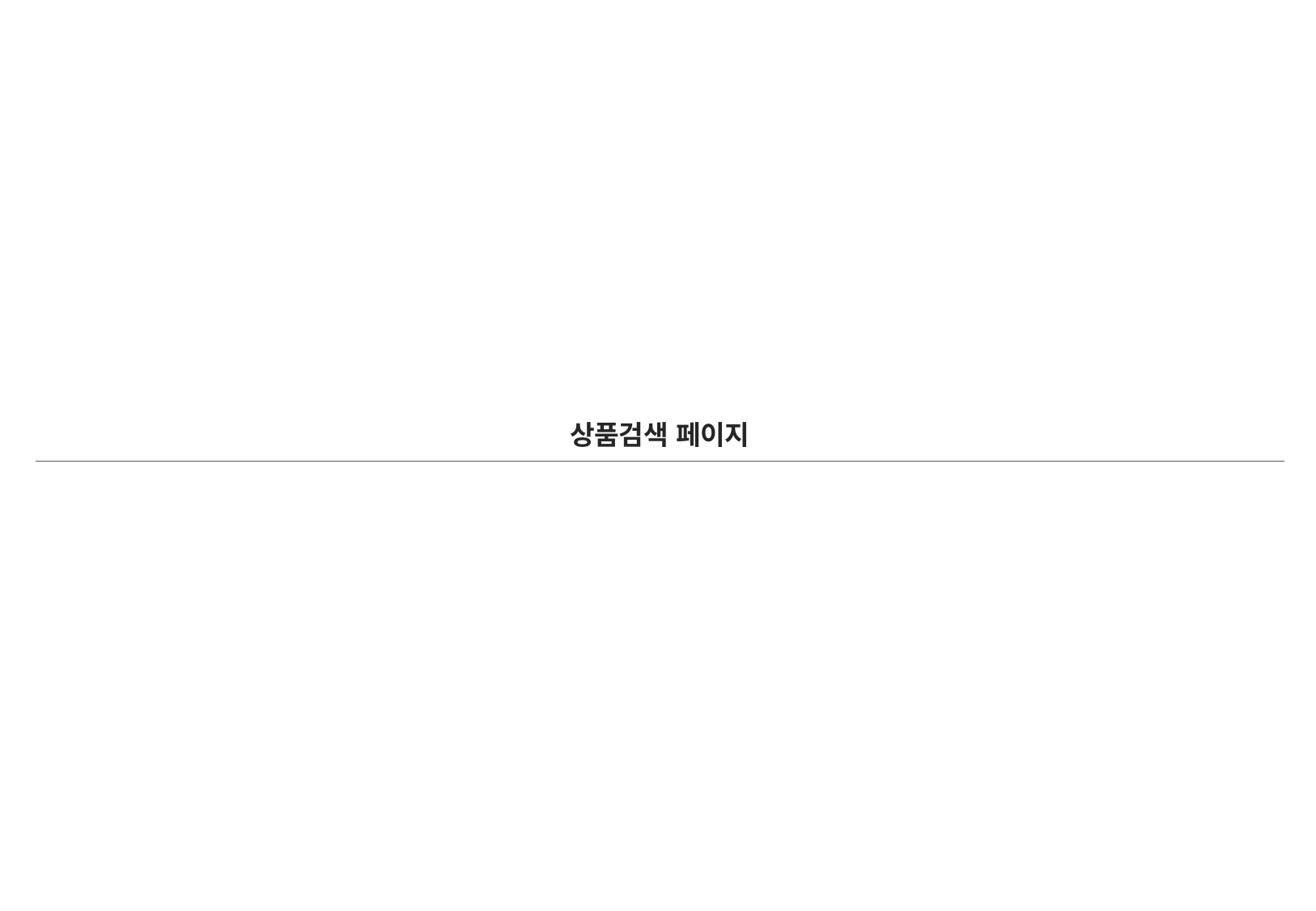

| 상품검색 페이지 |
| --- |
|  |